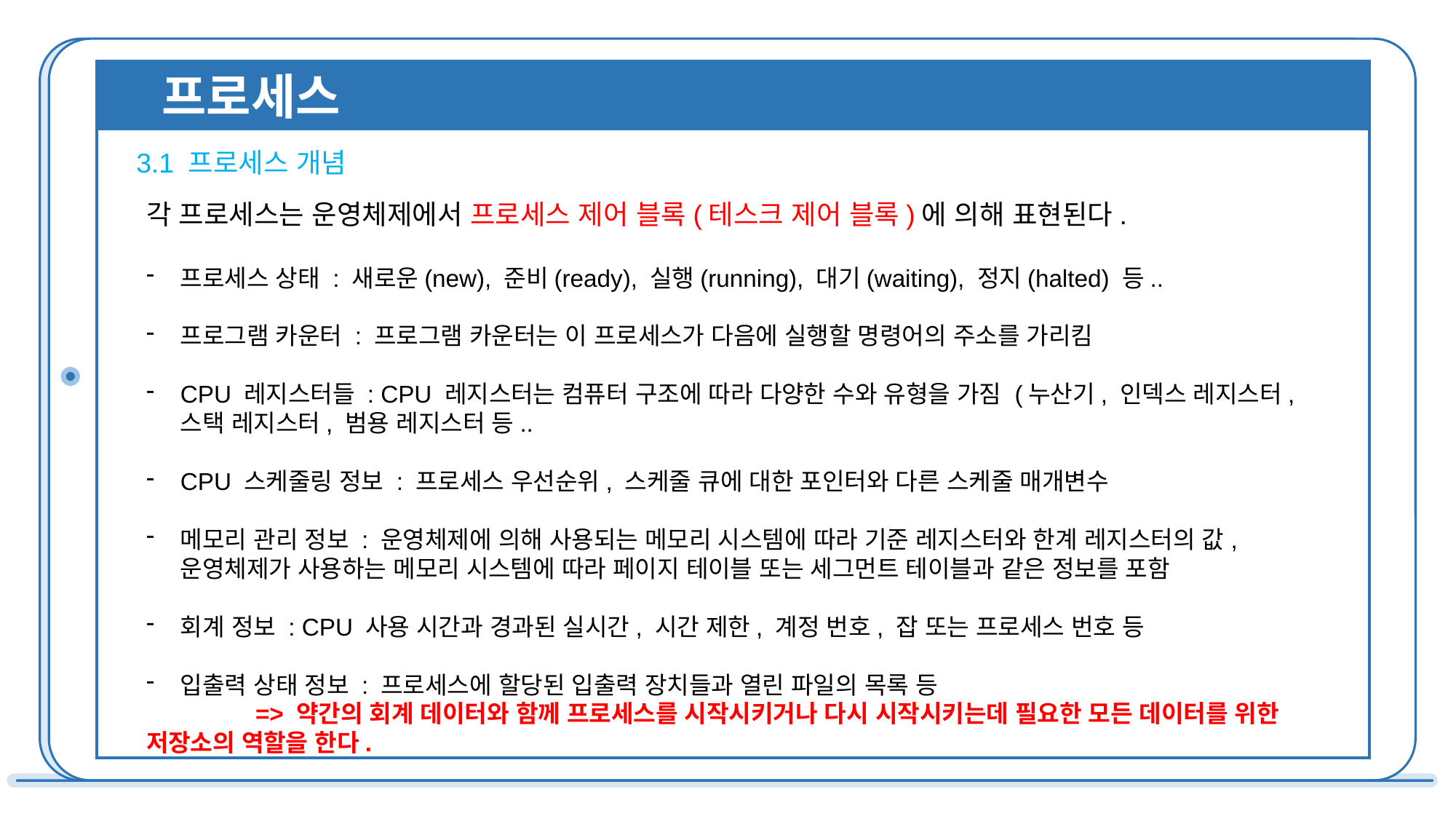

프로세스

3.1 프로세스 개념
각 프로세스는 운영체제에서 프로세스 제어 블록(테스크 제어 블록)에 의해 표현된다.

프로세스 상태 : 새로운(new), 준비(ready), 실행(running), 대기(waiting), 정지(halted) 등..

프로그램 카운터 : 프로그램 카운터는 이 프로세스가 다음에 실행할 명령어의 주소를 가리킴

CPU 레지스터들 : CPU 레지스터는 컴퓨터 구조에 따라 다양한 수와 유형을 가짐 (누산기, 인덱스 레지스터, 스택 레지스터, 범용 레지스터 등..

CPU 스케줄링 정보 : 프로세스 우선순위, 스케줄 큐에 대한 포인터와 다른 스케줄 매개변수

메모리 관리 정보 : 운영체제에 의해 사용되는 메모리 시스템에 따라 기준 레지스터와 한계 레지스터의 값, 운영체제가 사용하는 메모리 시스템에 따라 페이지 테이블 또는 세그먼트 테이블과 같은 정보를 포함

회계 정보 : CPU 사용 시간과 경과된 실시간, 시간 제한, 계정 번호, 잡 또는 프로세스 번호 등

입출력 상태 정보 : 프로세스에 할당된 입출력 장치들과 열린 파일의 목록 등
	=> 약간의 회계 데이터와 함께 프로세스를 시작시키거나 다시 시작시키는데 필요한 모든 데이터를 위한 저장소의 역할을 한다.